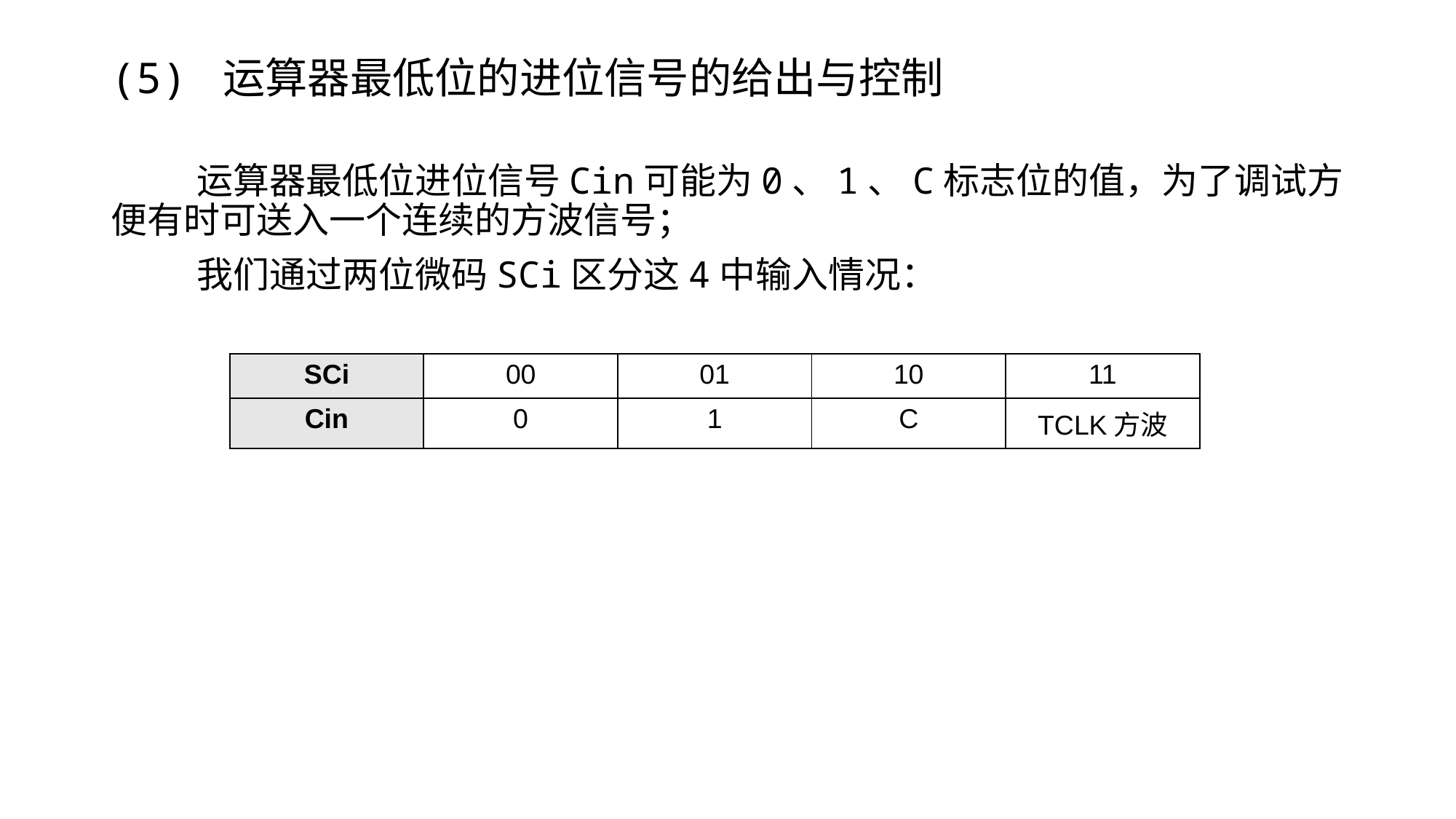

# (5) 运算器最低位的进位信号的给出与控制
运算器最低位进位信号Cin可能为0、1、C标志位的值，为了调试方便有时可送入一个连续的方波信号；
我们通过两位微码SCi区分这4中输入情况：
| SCi | 00 | 01 | 10 | 11 |
| --- | --- | --- | --- | --- |
| Cin | 0 | 1 | C | TCLK方波 |